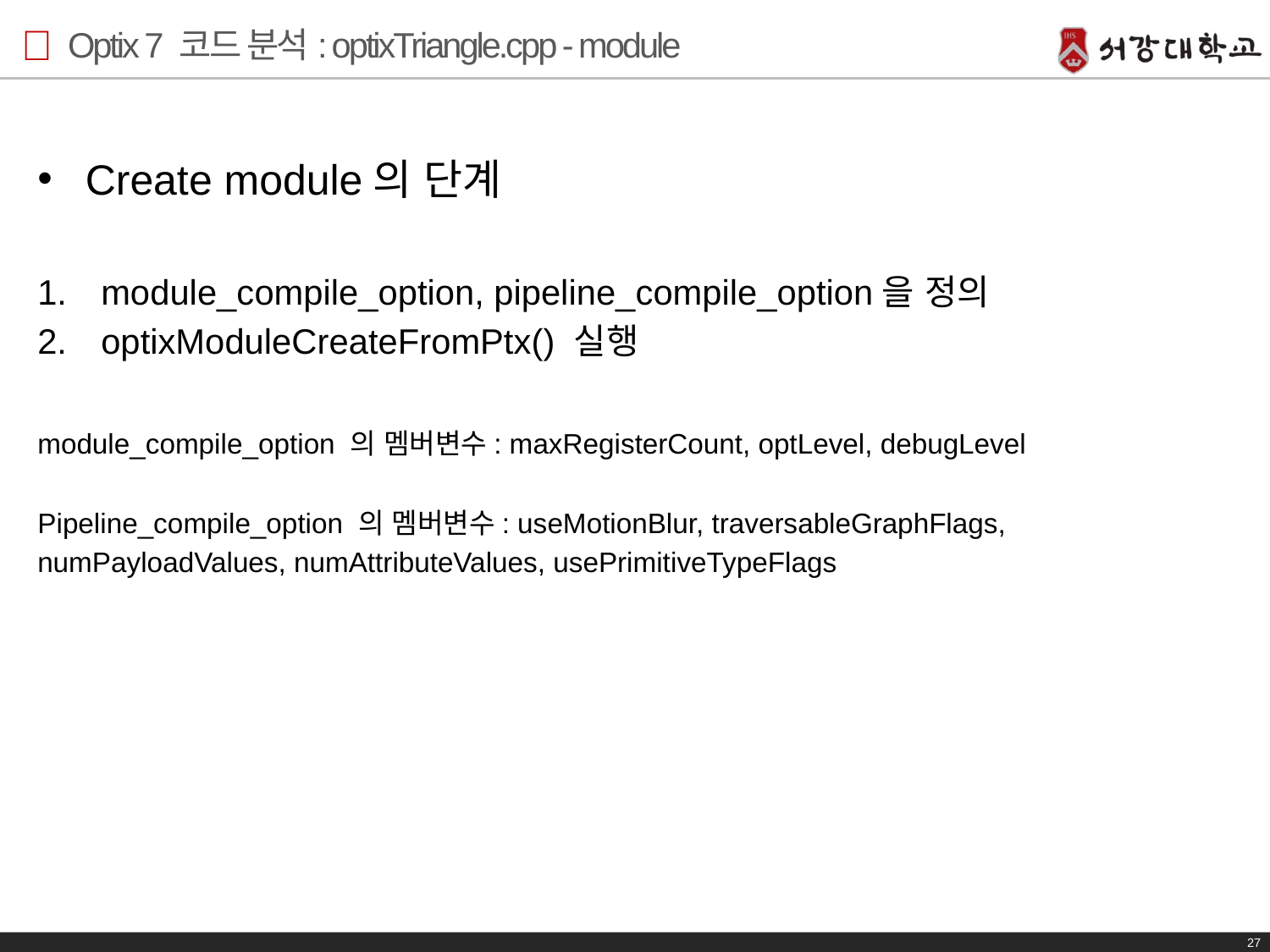

# Optix 7 코드 분석: optixTriangle.cpp - module
Create module의 단계

module_compile_option, pipeline_compile_option을 정의
optixModuleCreateFromPtx() 실행

module_compile_option 의 멤버변수: maxRegisterCount, optLevel, debugLevel

Pipeline_compile_option 의 멤버변수: useMotionBlur, traversableGraphFlags,
numPayloadValues, numAttributeValues, usePrimitiveTypeFlags

27